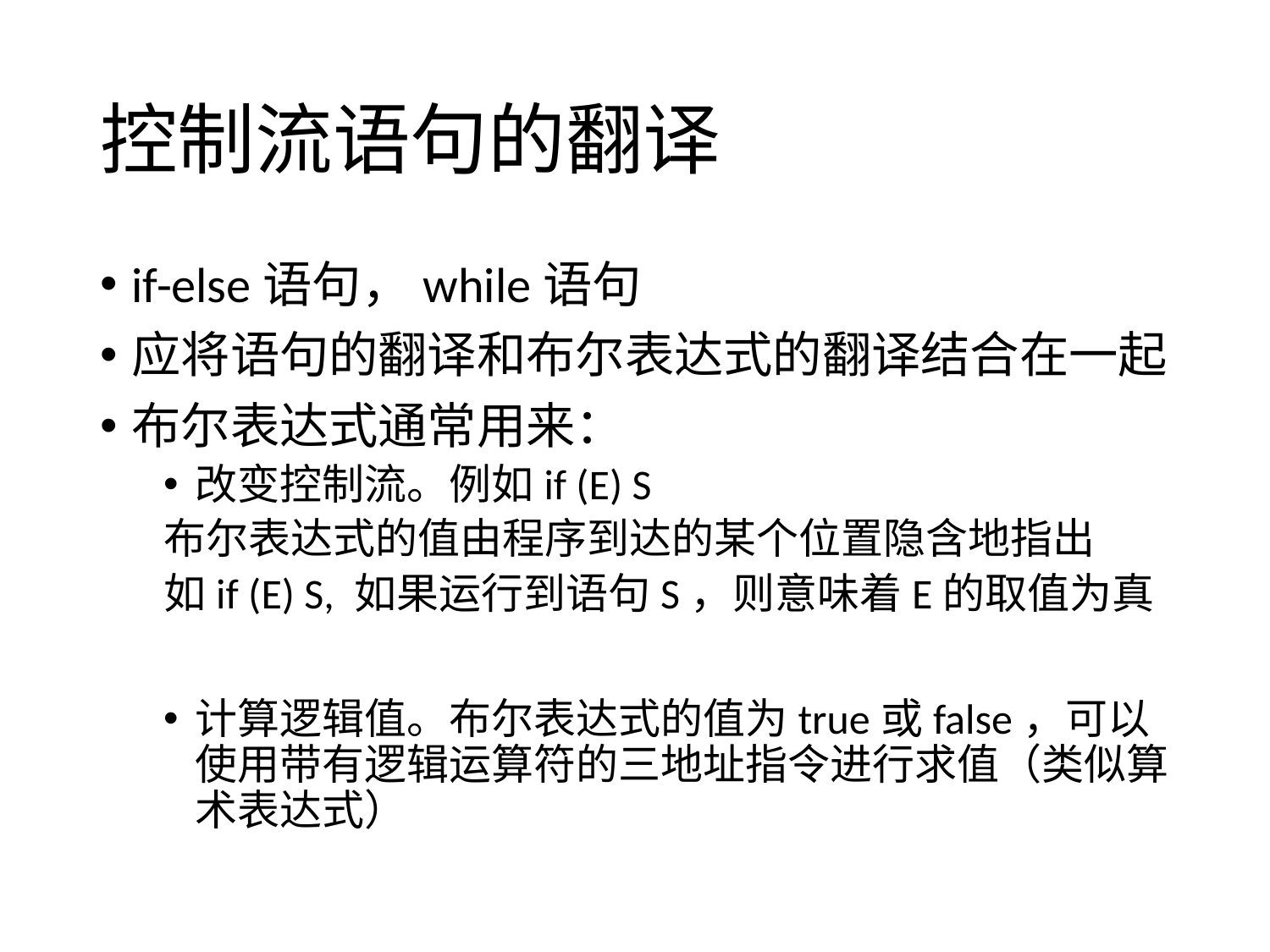

# 控制流语句的翻译
if-else语句，while语句
应将语句的翻译和布尔表达式的翻译结合在一起
布尔表达式通常用来：
改变控制流。例如if (E) S
布尔表达式的值由程序到达的某个位置隐含地指出
如if (E) S, 如果运行到语句S，则意味着E的取值为真

计算逻辑值。布尔表达式的值为true或false，可以使用带有逻辑运算符的三地址指令进行求值（类似算术表达式）